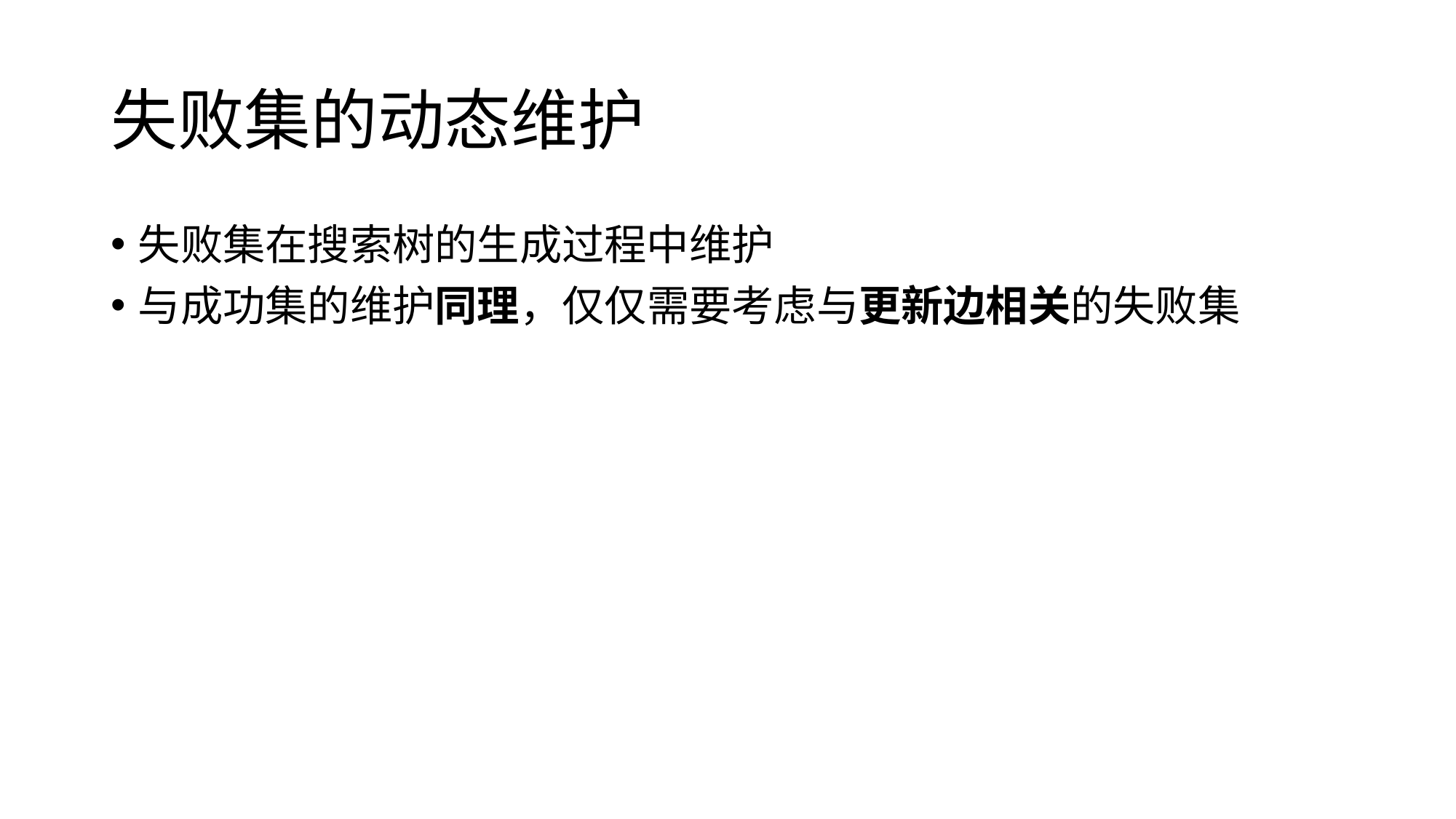

# 失败集的动态维护
失败集在搜索树的生成过程中维护
与成功集的维护同理，仅仅需要考虑与更新边相关的失败集